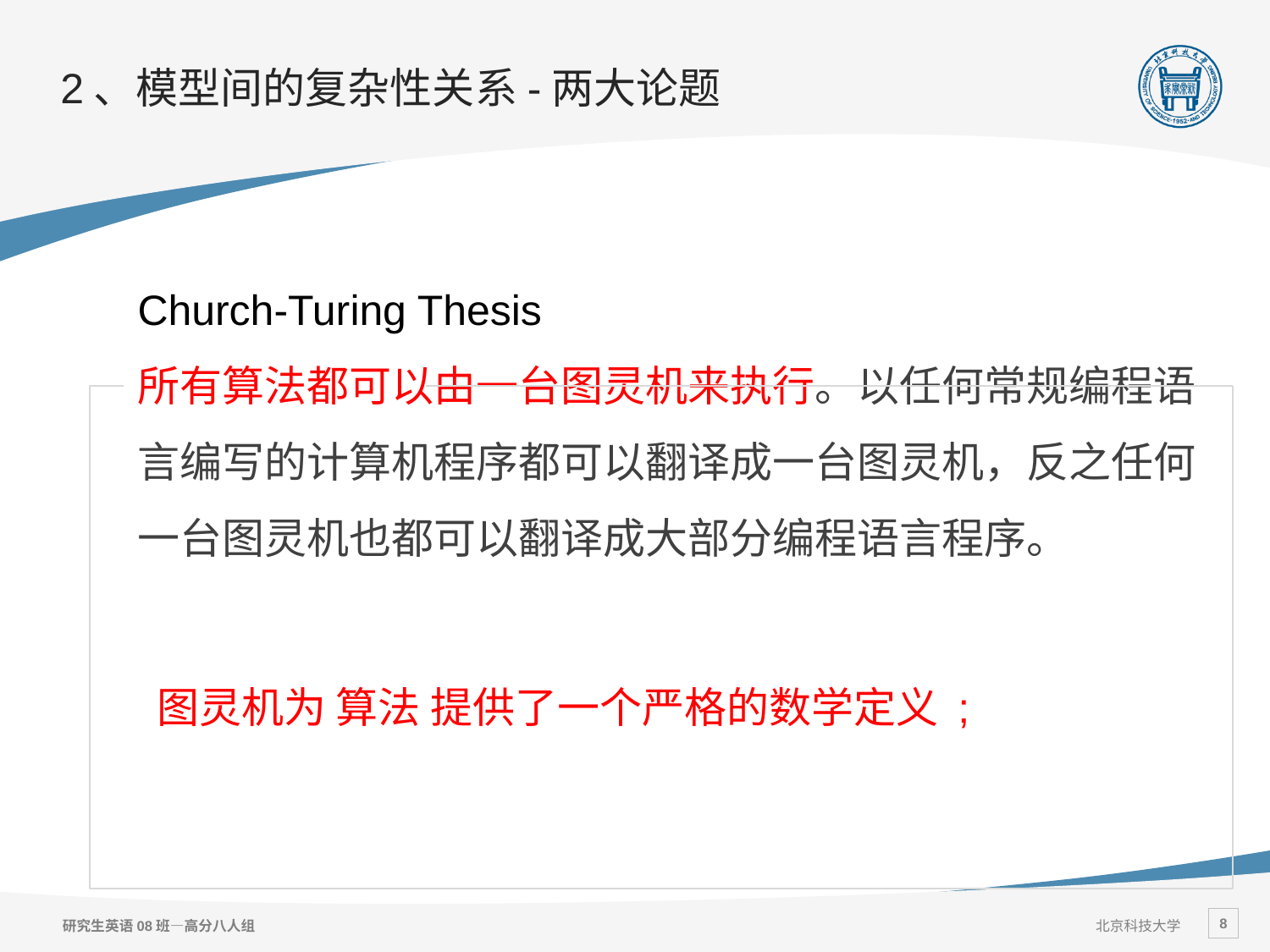

# 2、模型间的复杂性关系-两大论题
Church-Turing Thesis
所有算法都可以由一台图灵机来执行。以任何常规编程语言编写的计算机程序都可以翻译成一台图灵机，反之任何一台图灵机也都可以翻译成大部分编程语言程序。

 图灵机为 算法 提供了一个严格的数学定义 ;